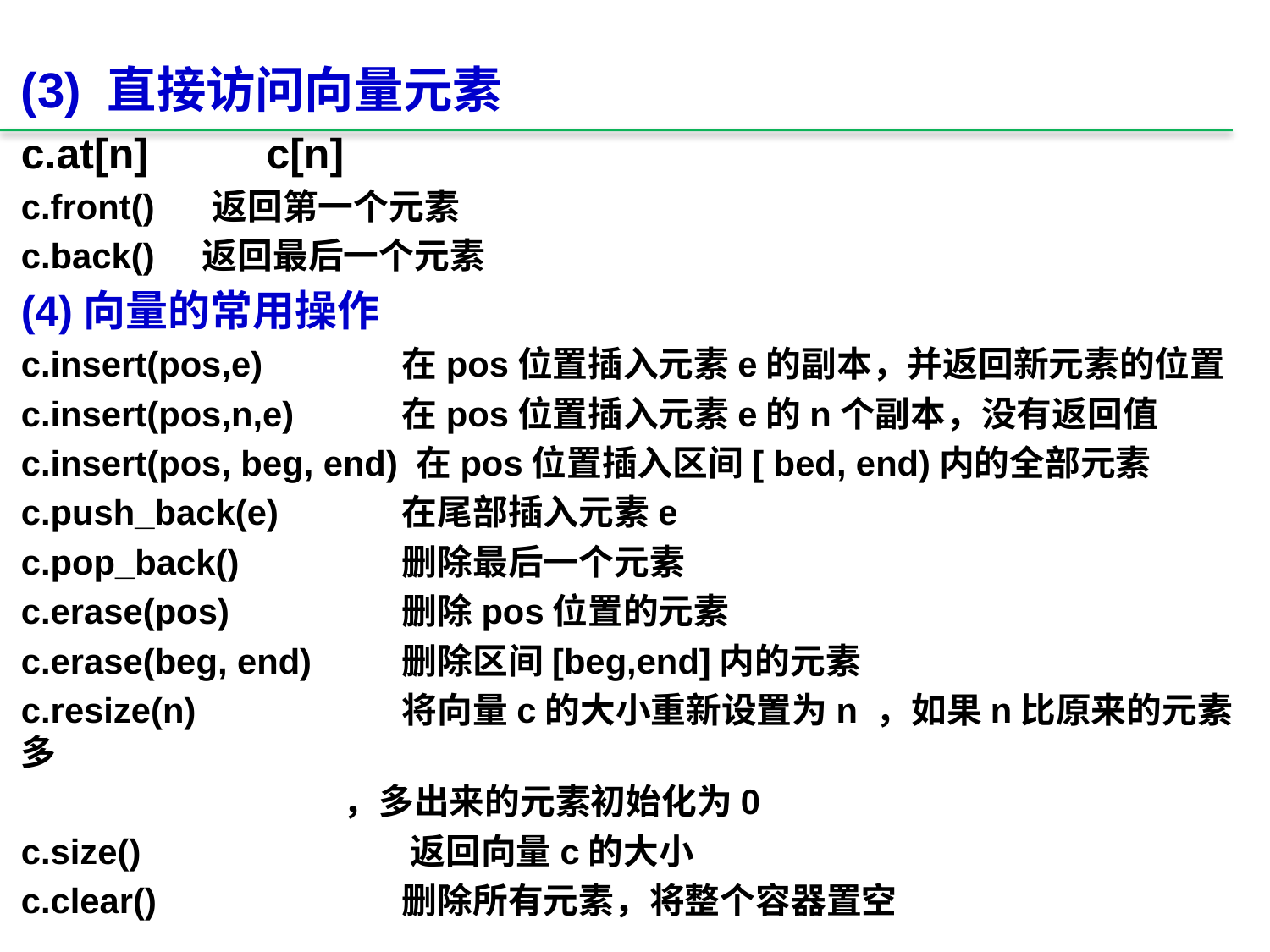

(3) 直接访问向量元素
c.at[n]          c[n]
c.front()     返回第一个元素
c.back()    返回最后一个元素
(4)向量的常用操作
c.insert(pos,e)		在pos位置插入元素e的副本，并返回新元素的位置
c.insert(pos,n,e)	在pos位置插入元素e的n个副本，没有返回值
c.insert(pos, beg, end) 在pos位置插入区间[ bed, end)内的全部元素
c.push_back(e)	在尾部插入元素e
c.pop_back()		删除最后一个元素
c.erase(pos)		删除pos位置的元素
c.erase(beg, end)	删除区间[beg,end]内的元素
c.resize(n)		将向量c的大小重新设置为n ，如果n比原来的元素多
                                       ，多出来的元素初始化为0
c.size()		             返回向量c的大小
c.clear()		删除所有元素，将整个容器置空